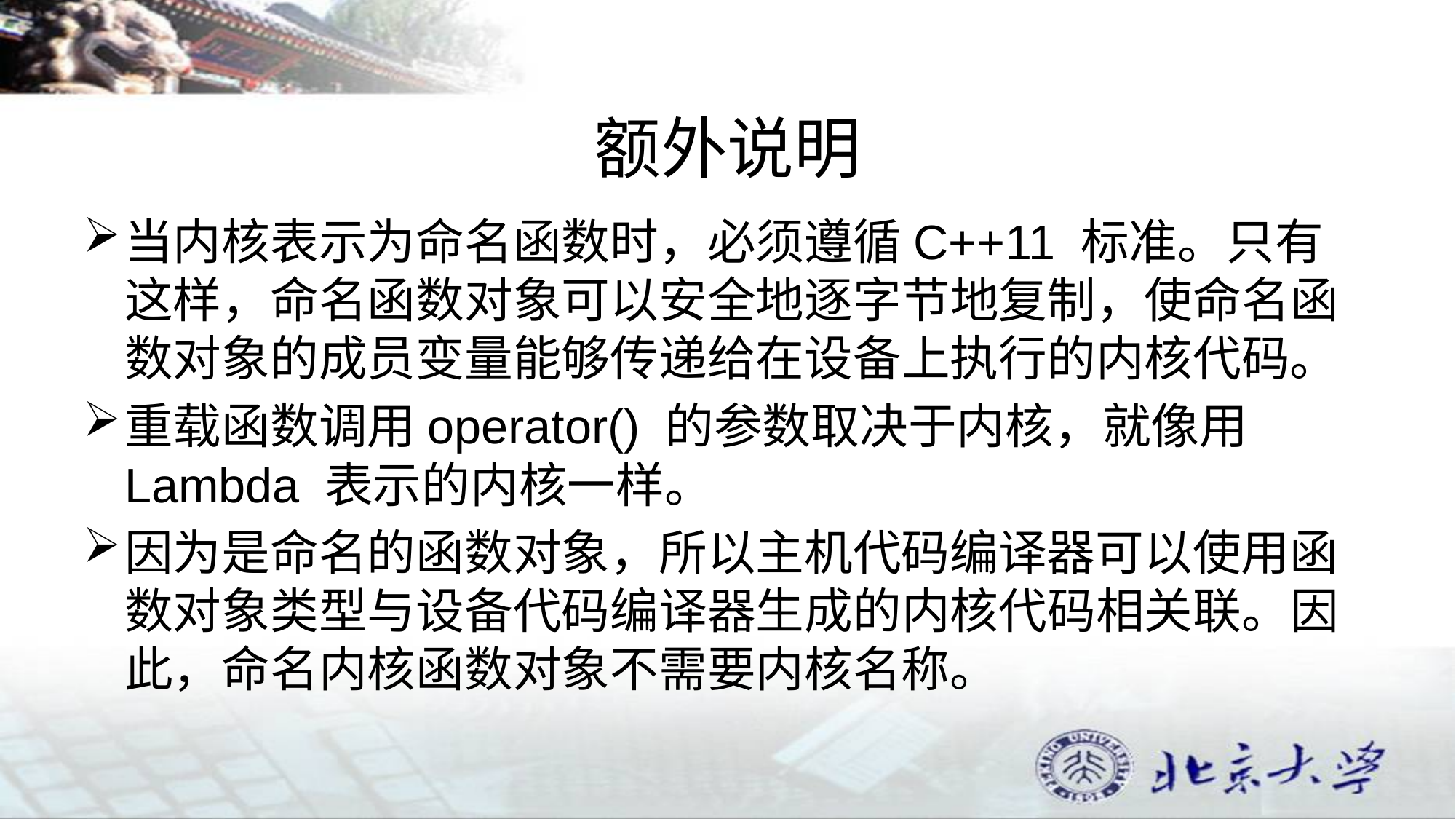

# 额外说明
当内核表示为命名函数时，必须遵循C++11 标准。只有这样，命名函数对象可以安全地逐字节地复制，使命名函数对象的成员变量能够传递给在设备上执行的内核代码。
重载函数调用operator() 的参数取决于内核，就像用Lambda 表示的内核一样。
因为是命名的函数对象，所以主机代码编译器可以使用函数对象类型与设备代码编译器生成的内核代码相关联。因此，命名内核函数对象不需要内核名称。